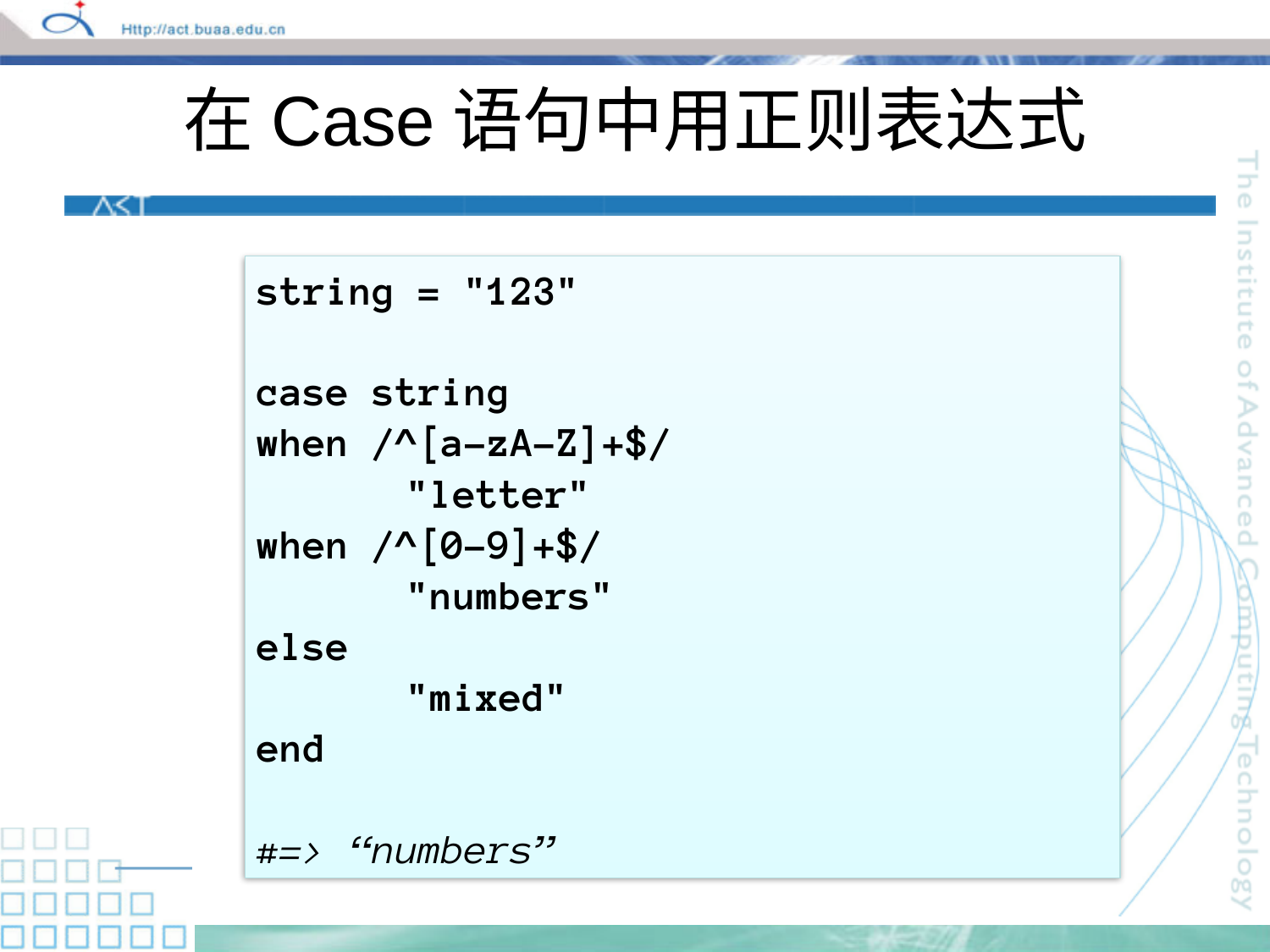

# 在Case语句中用正则表达式
string = "123"

case string
when /^[a-zA-Z]+$/
	 "letter"
when /^[0-9]+$/
	 "numbers"
else
	 "mixed"
end

#=> “numbers”